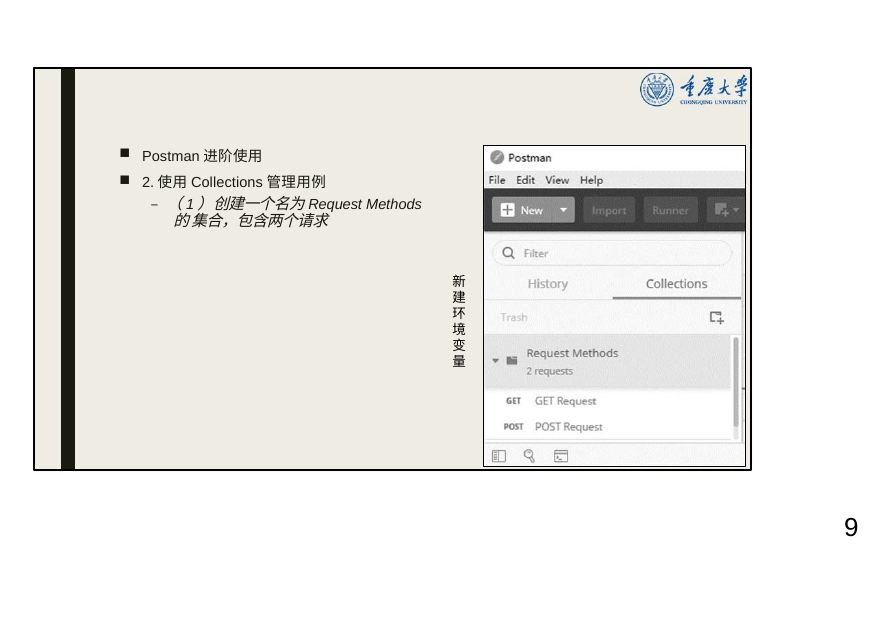

Postman进阶使用
2.使用Collections管理用例
– （1）创建一个名为Request Methods的 集合，包含两个请求

新 建 环 境 变 量
9